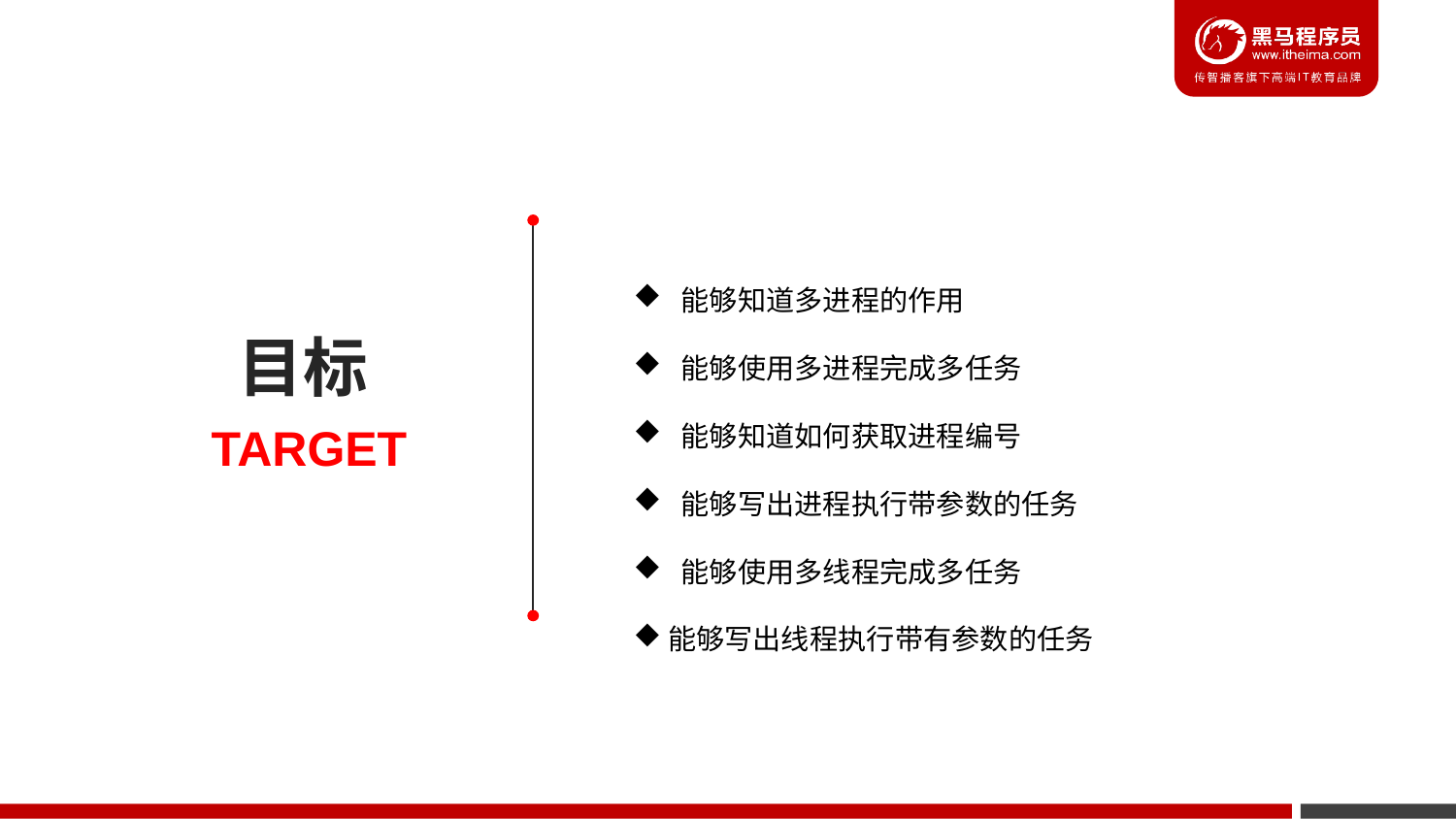

能够知道多进程的作用
 能够使用多进程完成多任务
 能够知道如何获取进程编号
 能够写出进程执行带参数的任务
 能够使用多线程完成多任务
能够写出线程执行带有参数的任务
目标
TARGET